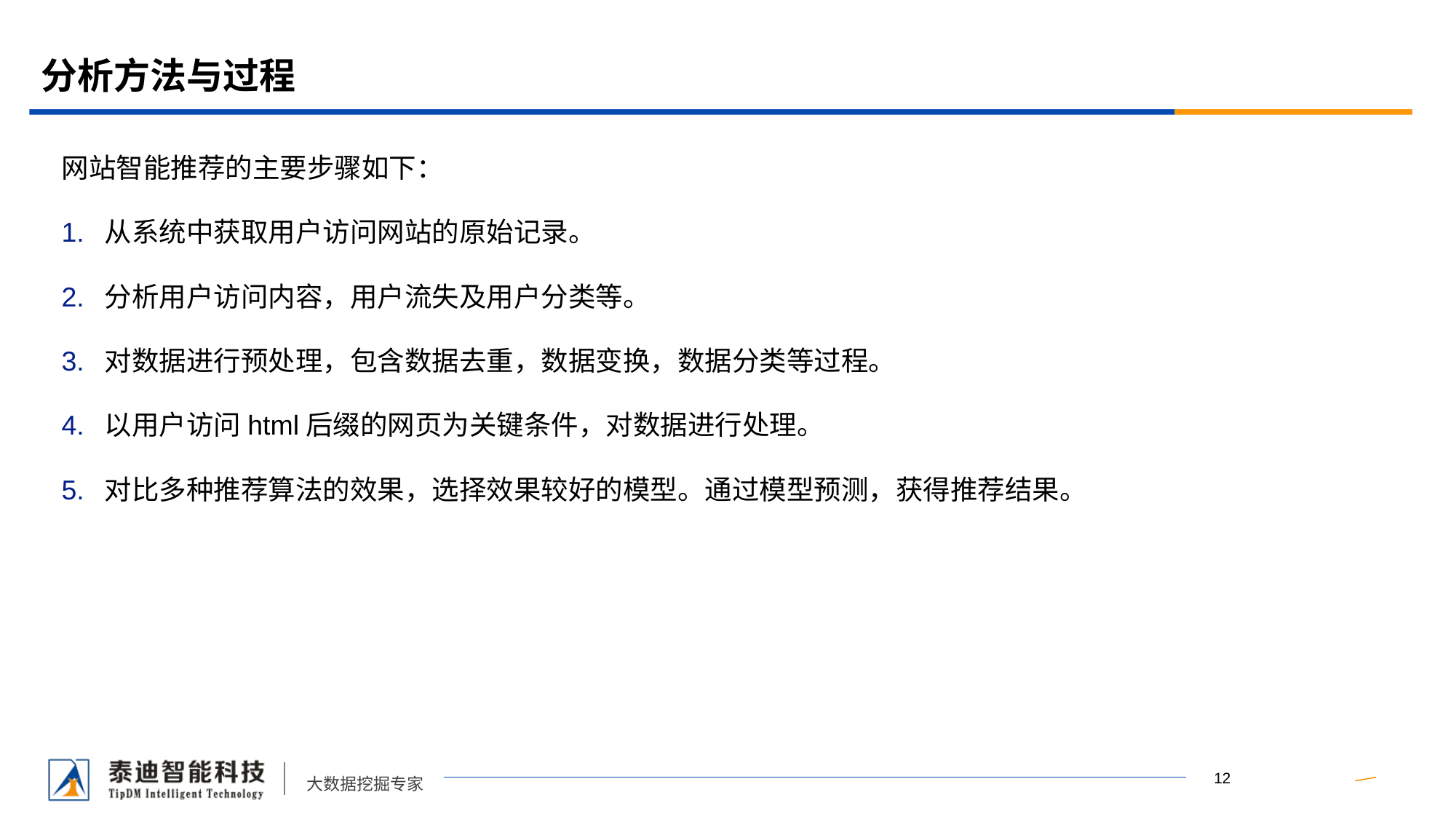

# 分析方法与过程
网站智能推荐的主要步骤如下：
从系统中获取用户访问网站的原始记录。
分析用户访问内容，用户流失及用户分类等。
对数据进行预处理，包含数据去重，数据变换，数据分类等过程。
以用户访问html后缀的网页为关键条件，对数据进行处理。
对比多种推荐算法的效果，选择效果较好的模型。通过模型预测，获得推荐结果。